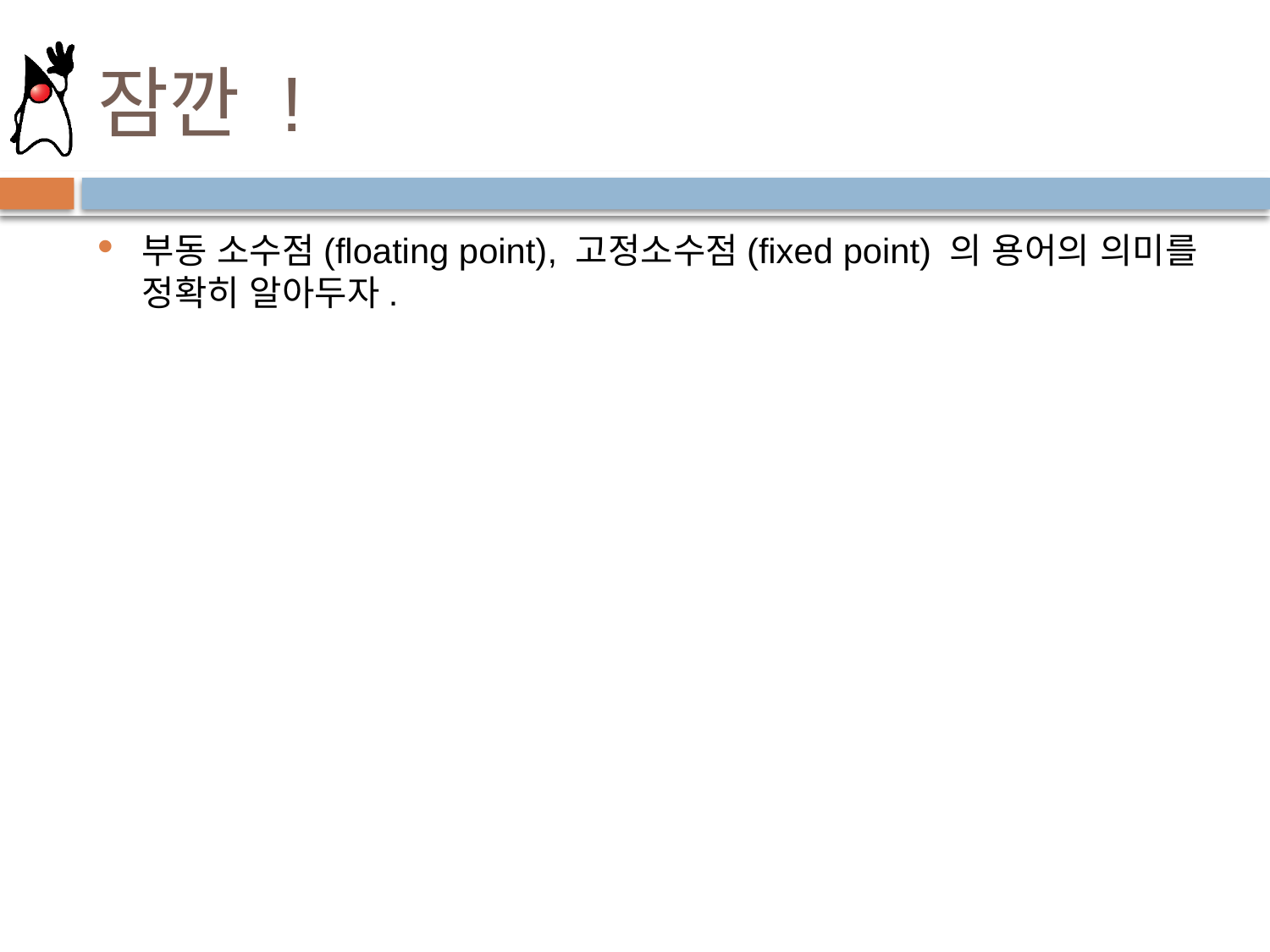

# 잠깐 !
부동 소수점(floating point), 고정소수점(fixed point) 의 용어의 의미를 정확히 알아두자.